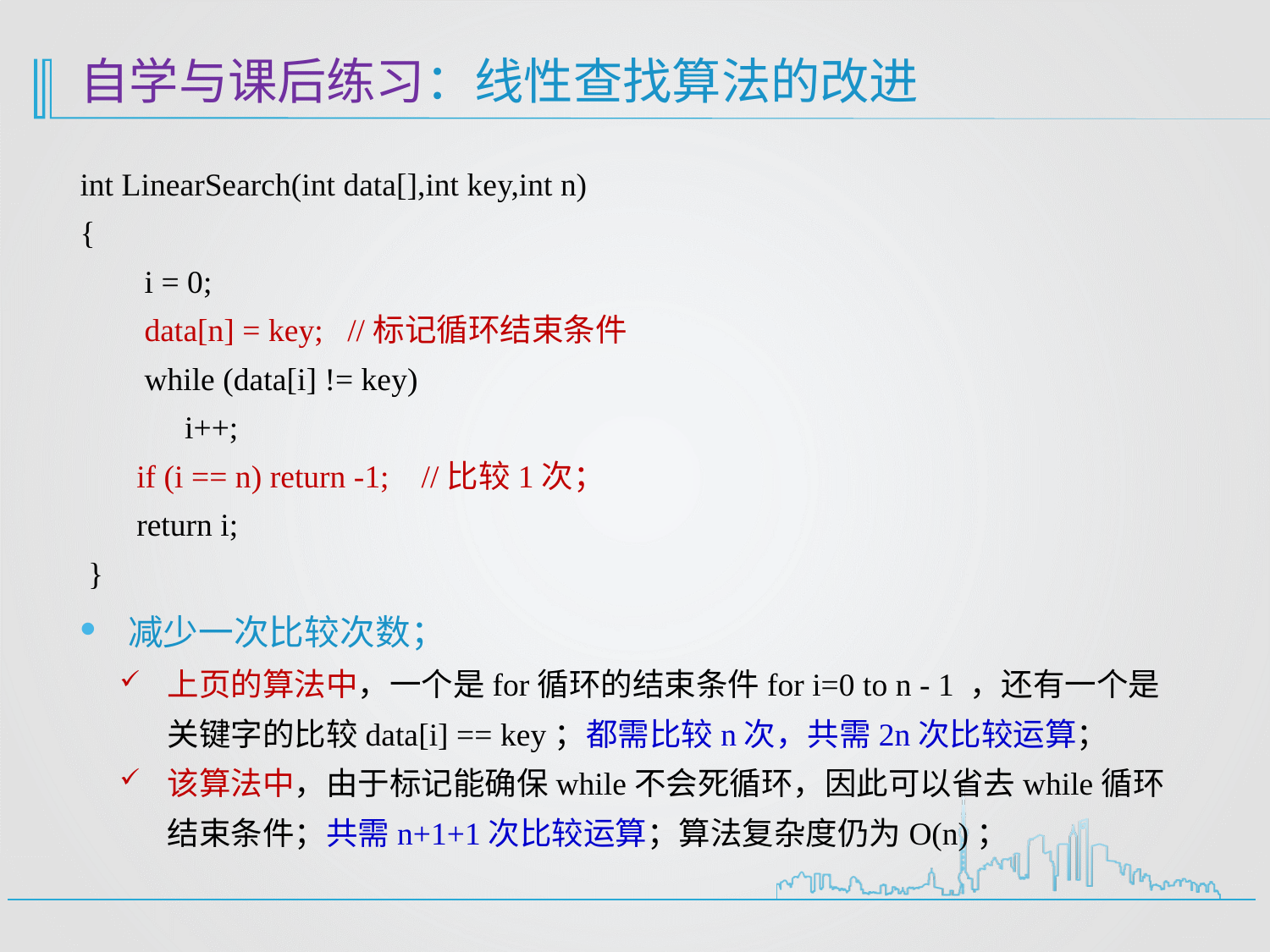

# 自学与课后练习：线性查找算法的改进
int LinearSearch(int data[],int key,int n)
{
        i = 0;
        data[n] = key;   //标记循环结束条件
        while (data[i] != key)
             i++;
       if (i == n) return -1;    //比较1次；
       return i;
 }
减少一次比较次数；
上页的算法中，一个是for循环的结束条件for i=0 to n - 1 ，还有一个是关键字的比较data[i] == key；都需比较n次，共需2n次比较运算；
该算法中，由于标记能确保while不会死循环，因此可以省去while循环结束条件；共需n+1+1次比较运算；算法复杂度仍为O(n)；